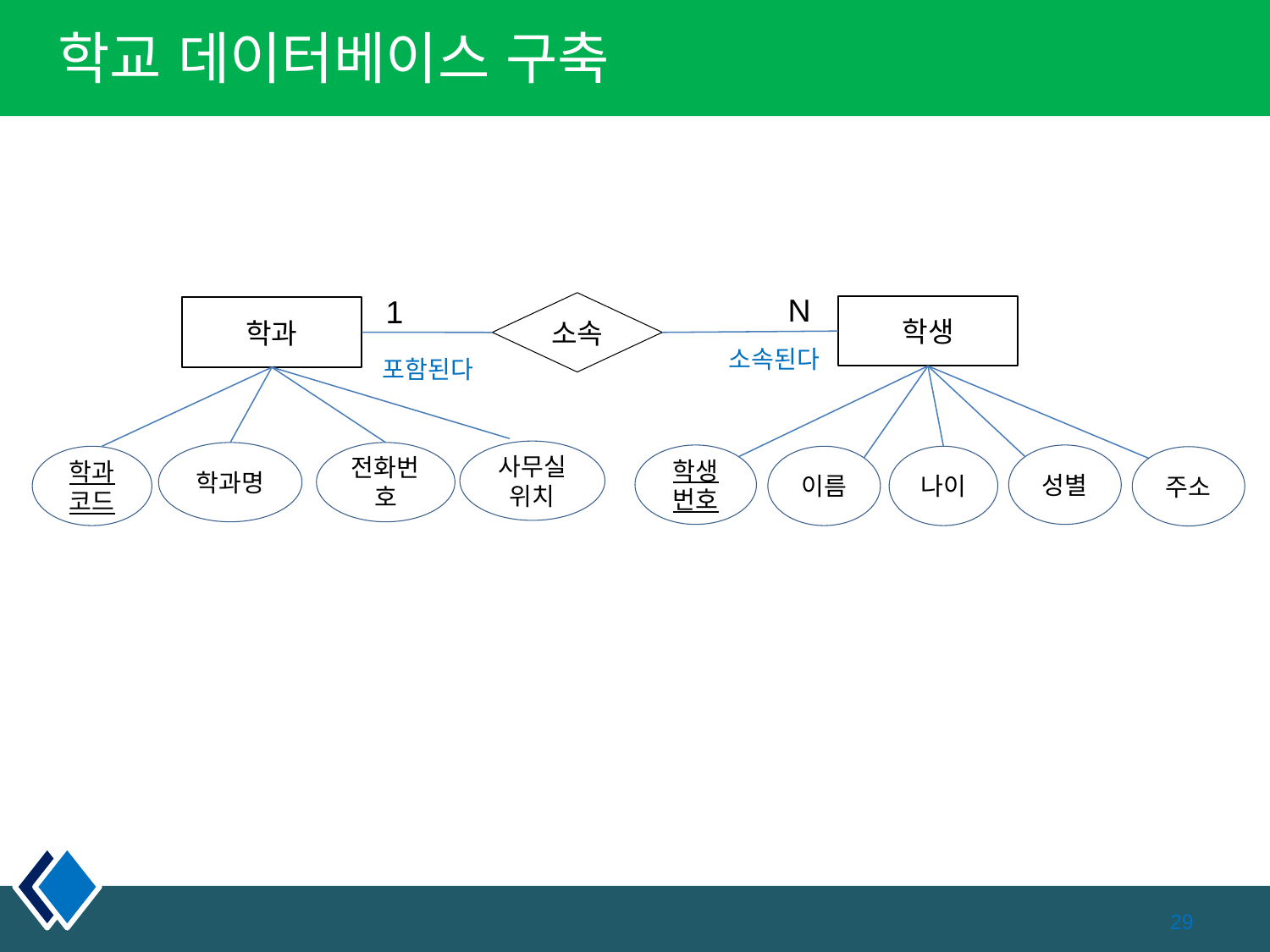

# 학교 데이터베이스 구축
N
1
소속
학생
학과
소속된다
포함된다
사무실위치
학과명
전화번호
학생번호
성별
학과
코드
이름
나이
주소
29